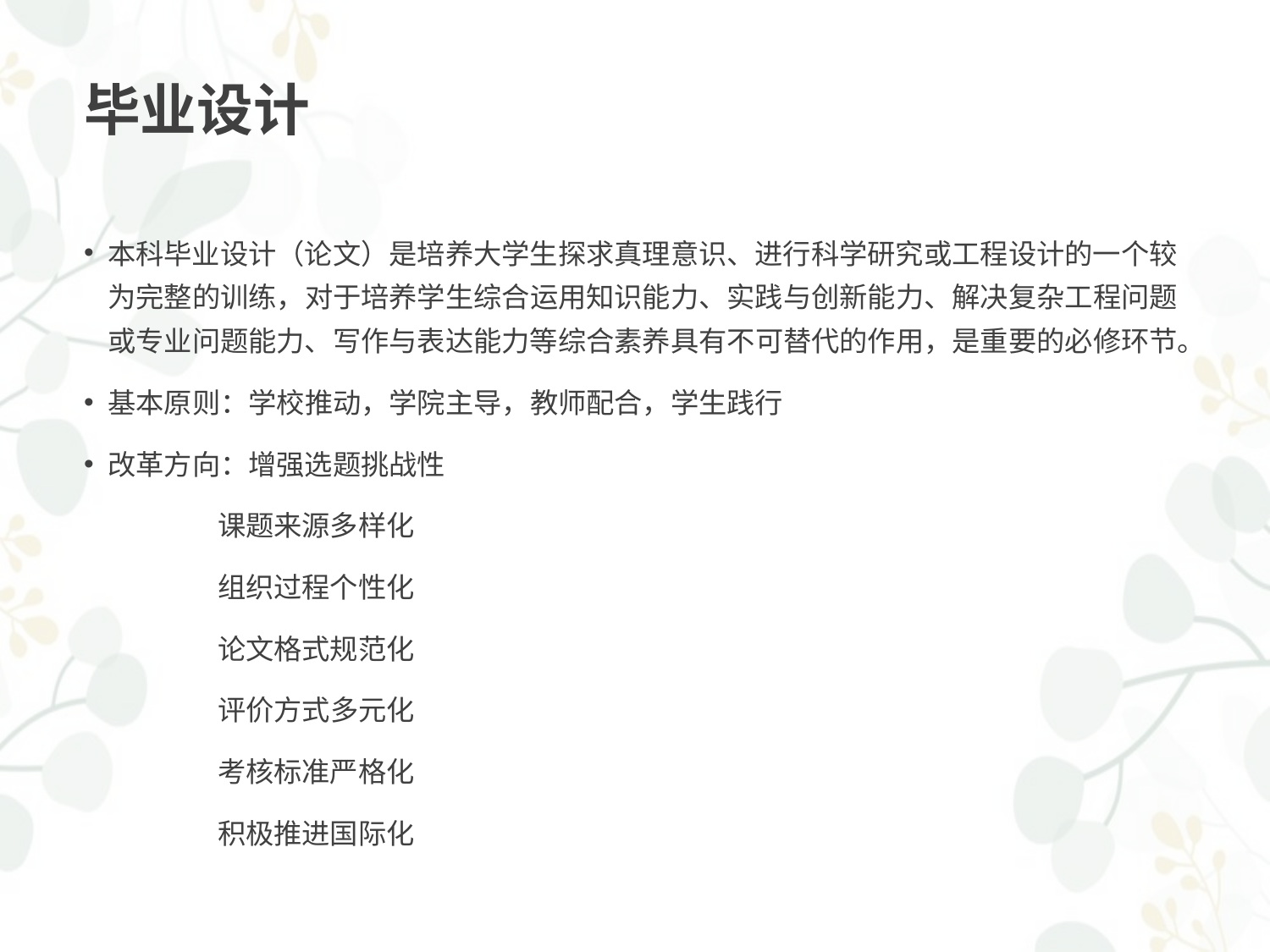

# 毕业设计
本科毕业设计（论文）是培养大学生探求真理意识、进行科学研究或工程设计的一个较为完整的训练，对于培养学生综合运用知识能力、实践与创新能力、解决复杂工程问题或专业问题能力、写作与表达能力等综合素养具有不可替代的作用，是重要的必修环节。
基本原则：学校推动，学院主导，教师配合，学生践行
改革方向：增强选题挑战性
                    课题来源多样化
                    组织过程个性化
                    论文格式规范化
                    评价方式多元化
                    考核标准严格化
                    积极推进国际化